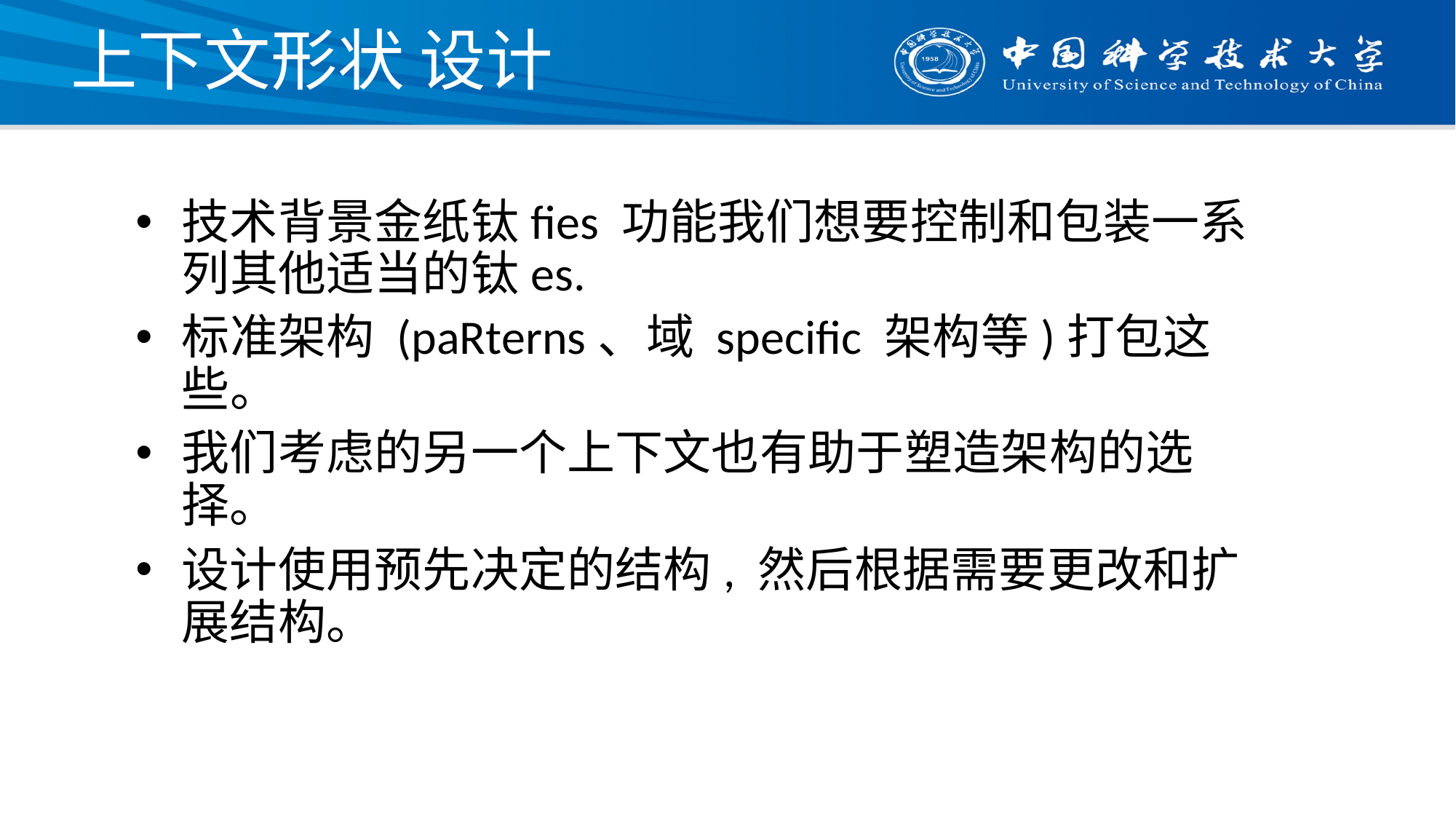

# 上下文形状 设计
技术背景金纸钛ﬁes 功能我们想要控制和包装一系列其他适当的钛es.
标准架构 (paRterns、域 speciﬁc 架构等)打包这些。
我们考虑的另一个上下文也有助于塑造架构的选择。
设计使用预先决定的结构, 然后根据需要更改和扩展结构。